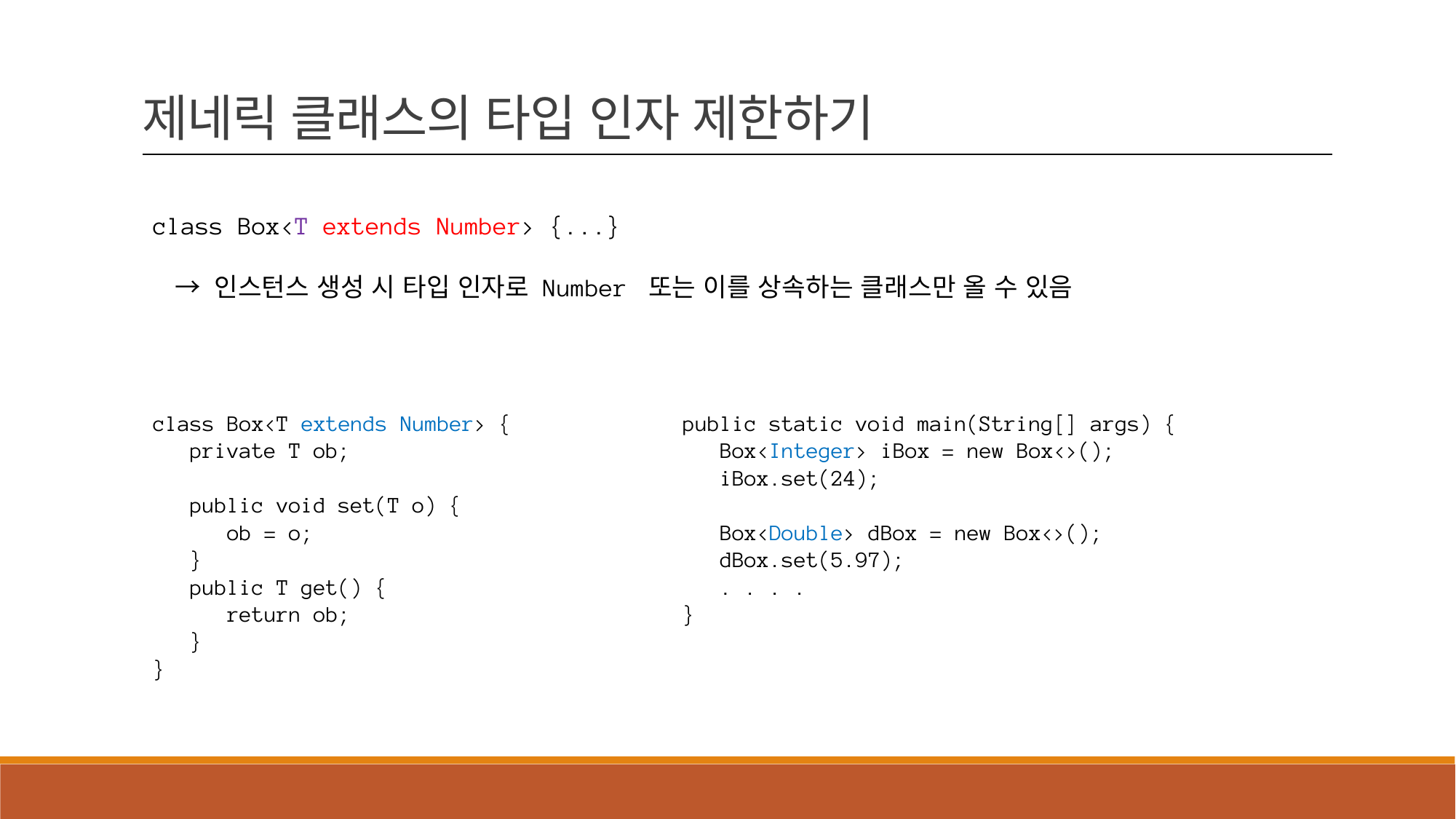

제네릭 클래스의 타입 인자 제한하기
class Box<T extends Number> {...}
   → 인스턴스 생성 시 타입 인자로 Number 또는 이를 상속하는 클래스만 올 수 있음
class Box<T extends Number> {
   private T ob;

   public void set(T o) {
      ob = o;
   }
   public T get() {
      return ob;
   }
}
public static void main(String[] args) {
   Box<Integer> iBox = new Box<>();
   iBox.set(24);

   Box<Double> dBox = new Box<>();
   dBox.set(5.97);
   . . . .
}